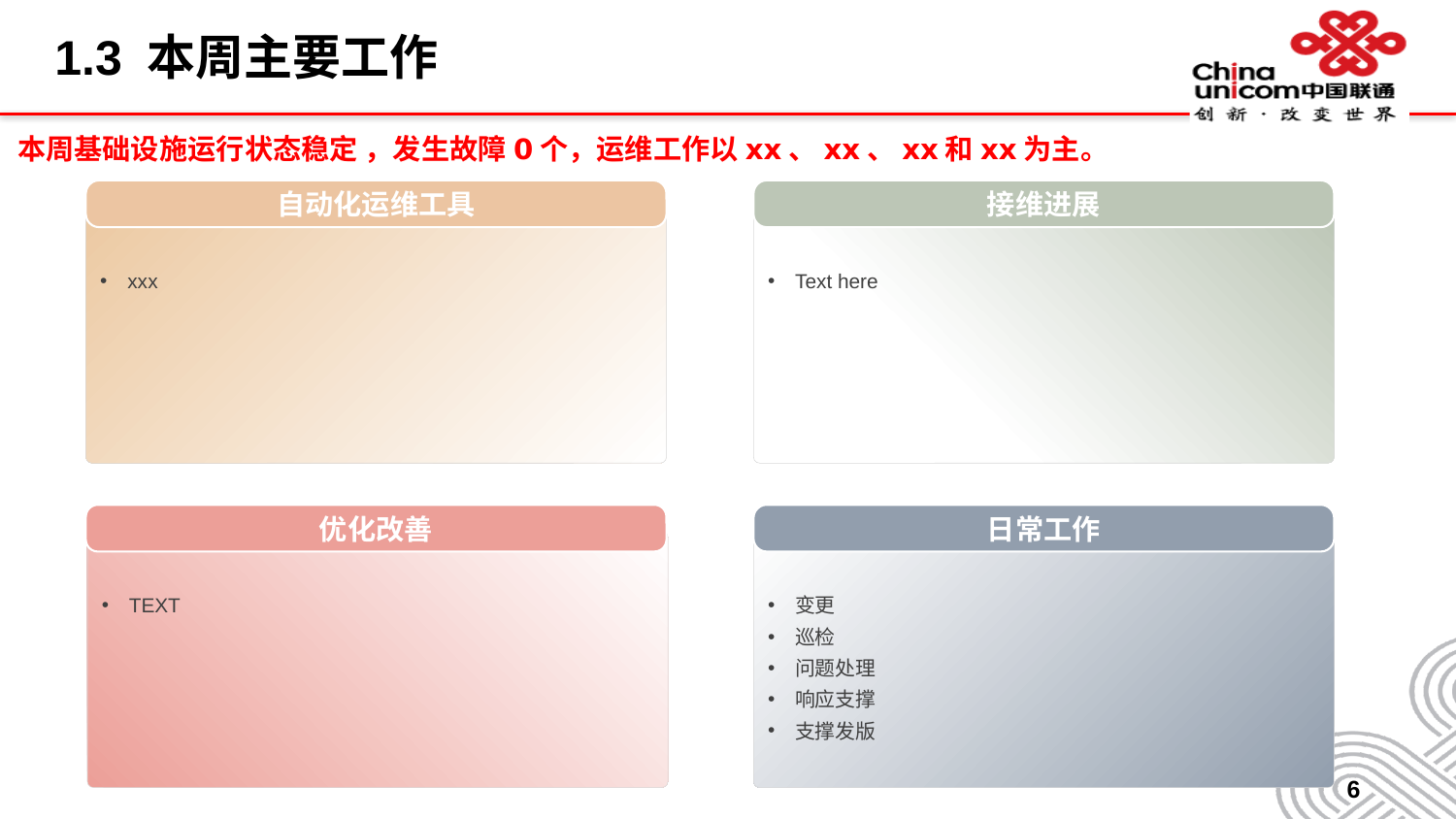

# 1.3 本周主要工作
本周基础设施运行状态稳定 ，发生故障0个，运维工作以xx、xx、xx和xx为主。
接维进展

Text here
自动化运维工具

xxx
优化改善

TEXT
日常工作

变更
巡检
问题处理
响应支撑
支撑发版

6